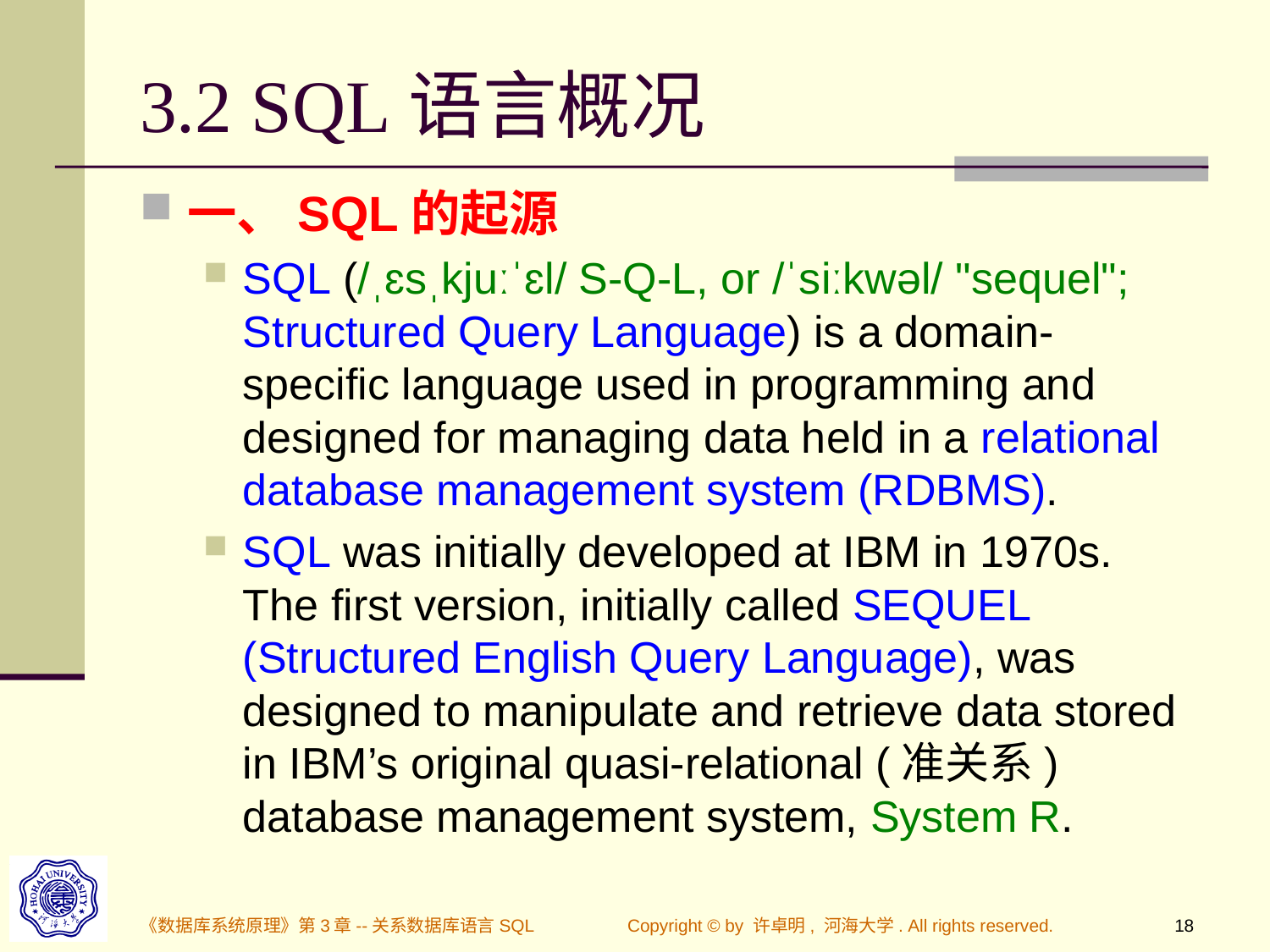

# 3.2 SQL语言概况
一、SQL的起源
SQL (/ˌɛsˌkjuːˈɛl/ S-Q-L, or /ˈsiːkwəl/ "sequel"; Structured Query Language) is a domain-specific language used in programming and designed for managing data held in a relational database management system (RDBMS).
SQL was initially developed at IBM in 1970s. The first version, initially called SEQUEL (Structured English Query Language), was designed to manipulate and retrieve data stored in IBM’s original quasi-relational (准关系) database management system, System R.
《数据库系统原理》第3章--关系数据库语言SQL
Copyright © by 许卓明, 河海大学. All rights reserved.
18